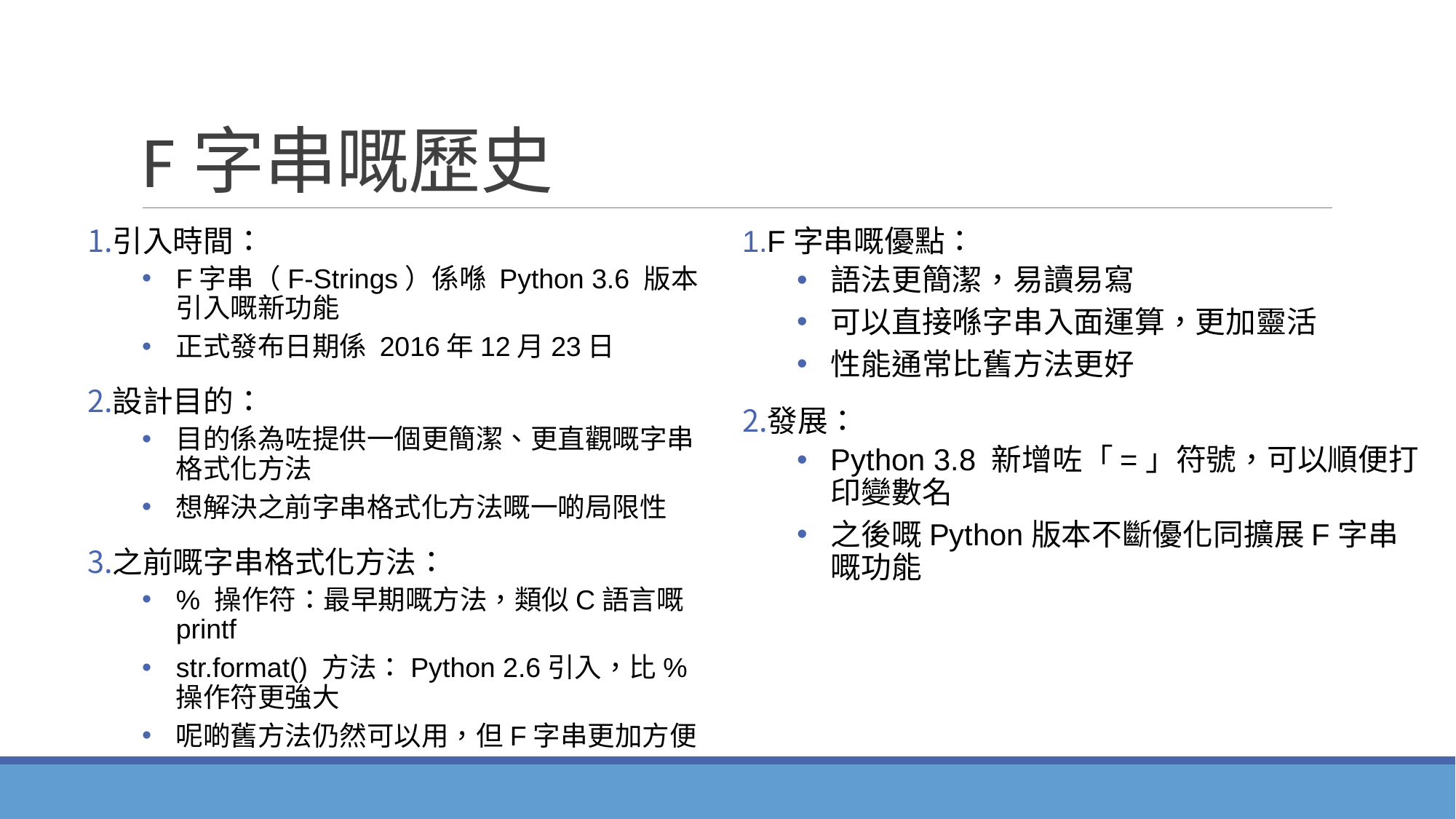

# F字串嘅歷史
引入時間：
F字串（F-Strings）係喺 Python 3.6 版本引入嘅新功能
正式發布日期係 2016年12月23日
設計目的：
目的係為咗提供一個更簡潔、更直觀嘅字串格式化方法
想解決之前字串格式化方法嘅一啲局限性
之前嘅字串格式化方法：
% 操作符：最早期嘅方法，類似C語言嘅printf
str.format() 方法：Python 2.6引入，比%操作符更強大
呢啲舊方法仍然可以用，但F字串更加方便
F字串嘅優點：
語法更簡潔，易讀易寫
可以直接喺字串入面運算，更加靈活
性能通常比舊方法更好
發展：
Python 3.8 新增咗「=」符號，可以順便打印變數名
之後嘅Python版本不斷優化同擴展F字串嘅功能